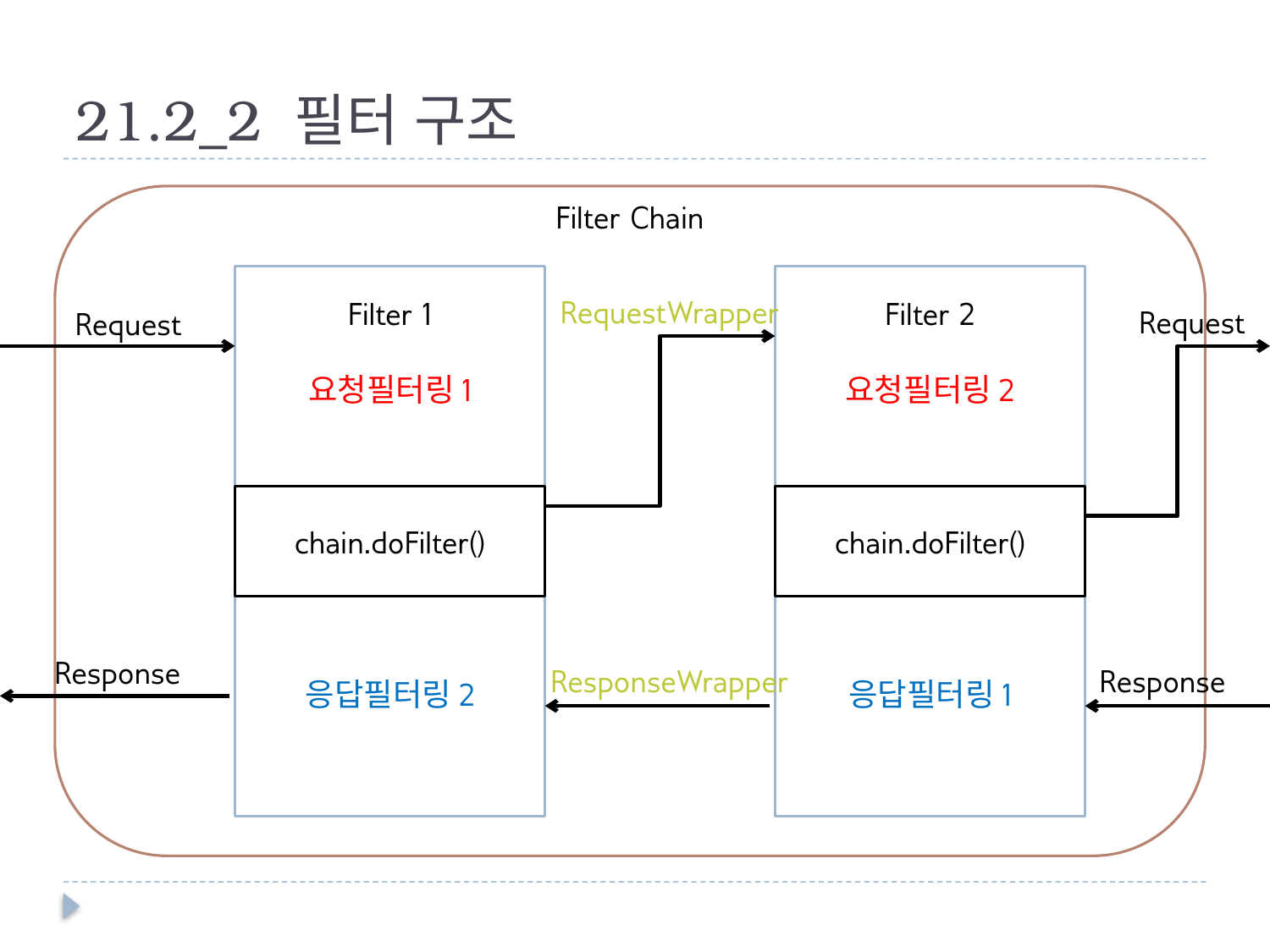

# 21.2_2 필터 구조
Filter Chain

Filter 1

요청필터링1

응답필터링2

Filter 2

요청필터링2

응답필터링1

RequestWrapper
Request
Request
chain.doFilter()
chain.doFilter()
Response
ResponseWrapper
Response